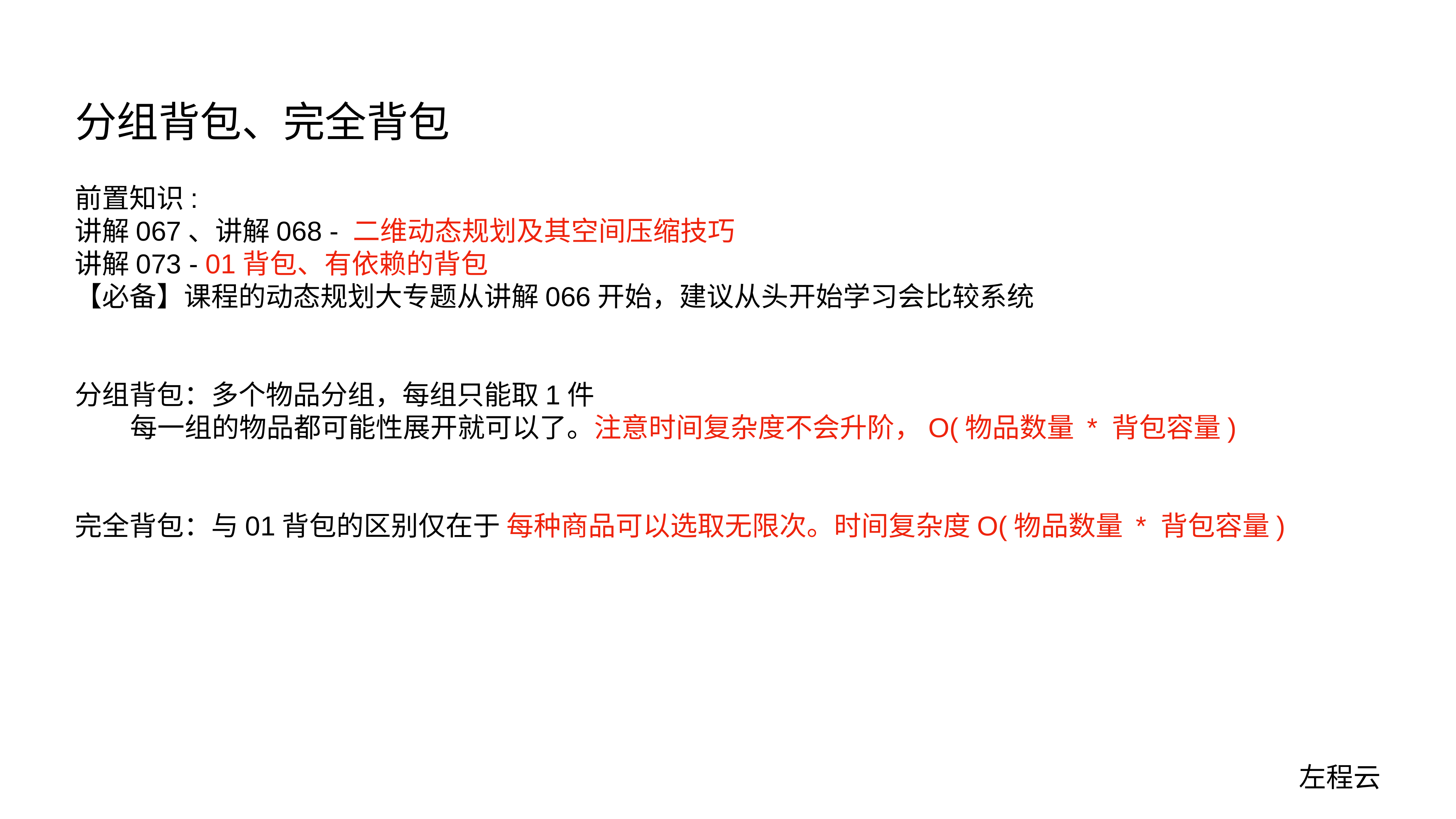

# 分组背包、完全背包
前置知识:
讲解067、讲解068 - 二维动态规划及其空间压缩技巧
讲解073 - 01背包、有依赖的背包
【必备】课程的动态规划大专题从讲解066开始，建议从头开始学习会比较系统

分组背包：多个物品分组，每组只能取1件
        每一组的物品都可能性展开就可以了。注意时间复杂度不会升阶，O(物品数量 * 背包容量)

完全背包：与01背包的区别仅在于 每种商品可以选取无限次。时间复杂度O(物品数量 * 背包容量)
左程云